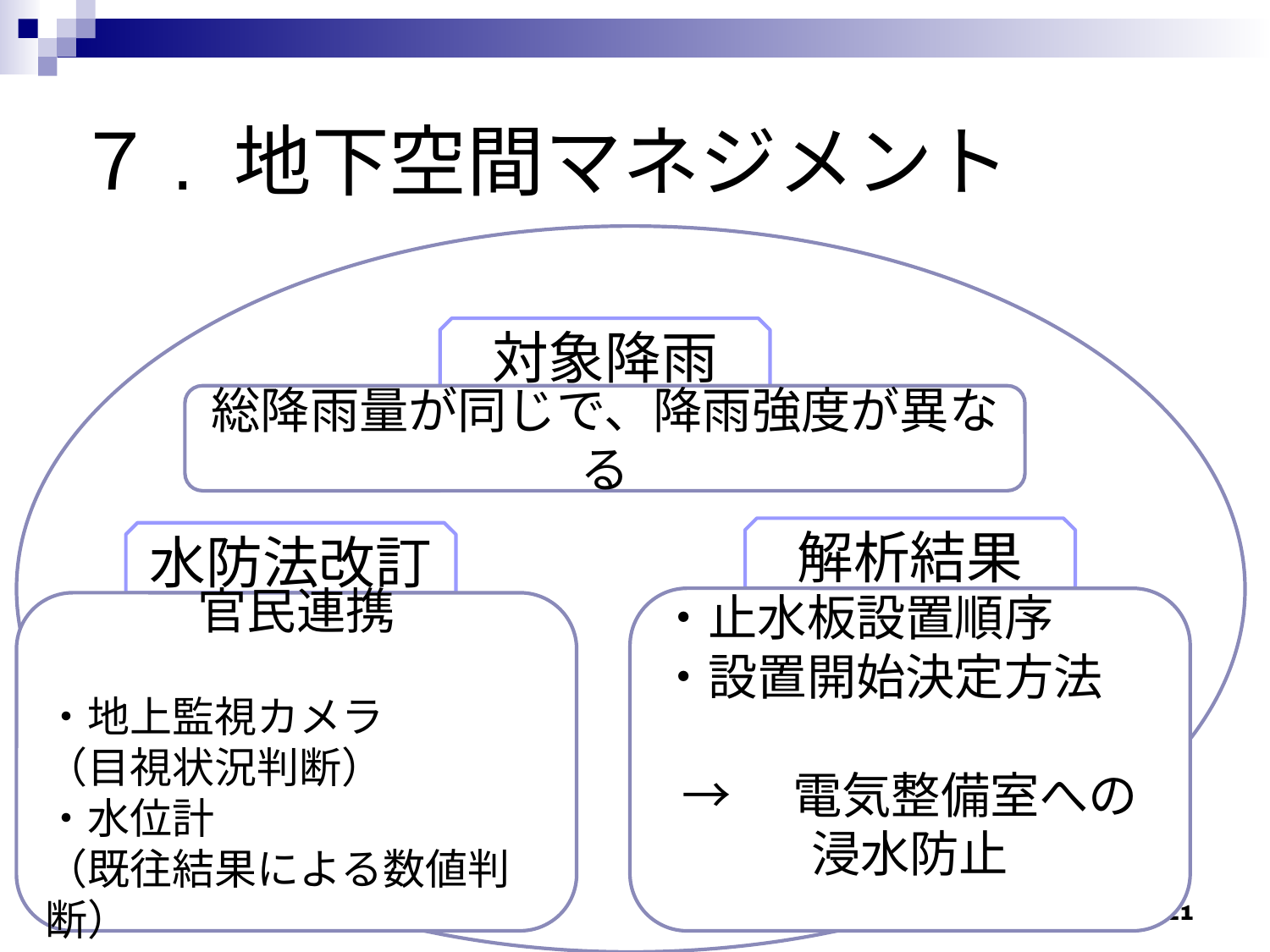

# ７. 地下空間マネジメント

対象降雨
総降雨量が同じで、降雨強度が異なる
解析結果
水防法改訂
・止水板設置順序
・設置開始決定方法

→　電気整備室への
浸水防止

官民連携

・地上監視カメラ
（目視状況判断）
・水位計
（既往結果による数値判断）

21